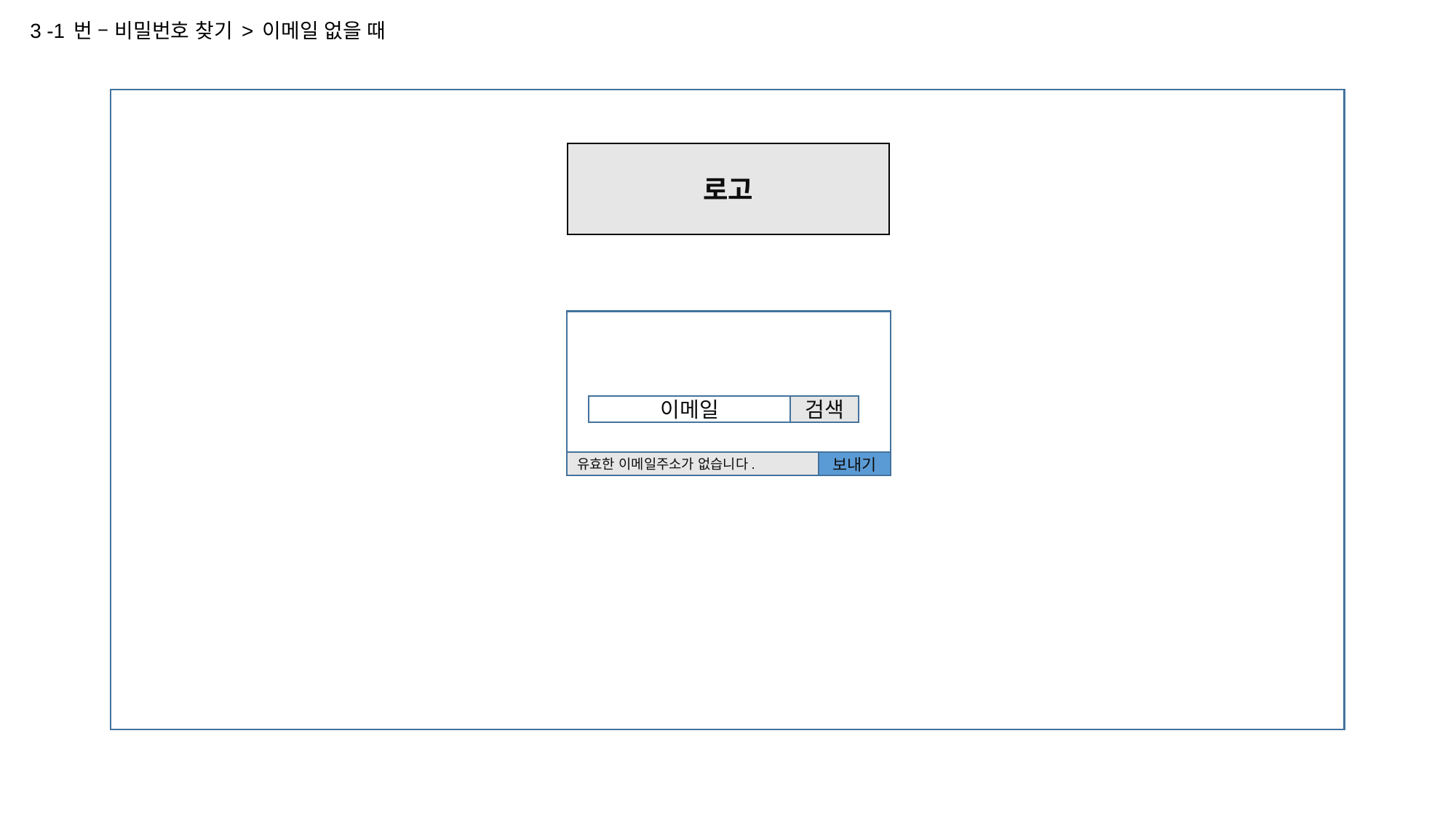

# 3 -1 번 – 비밀번호 찾기 > 이메일 없을 때

로고

이메일
검색
유효한 이메일주소가 없습니다.
보내기